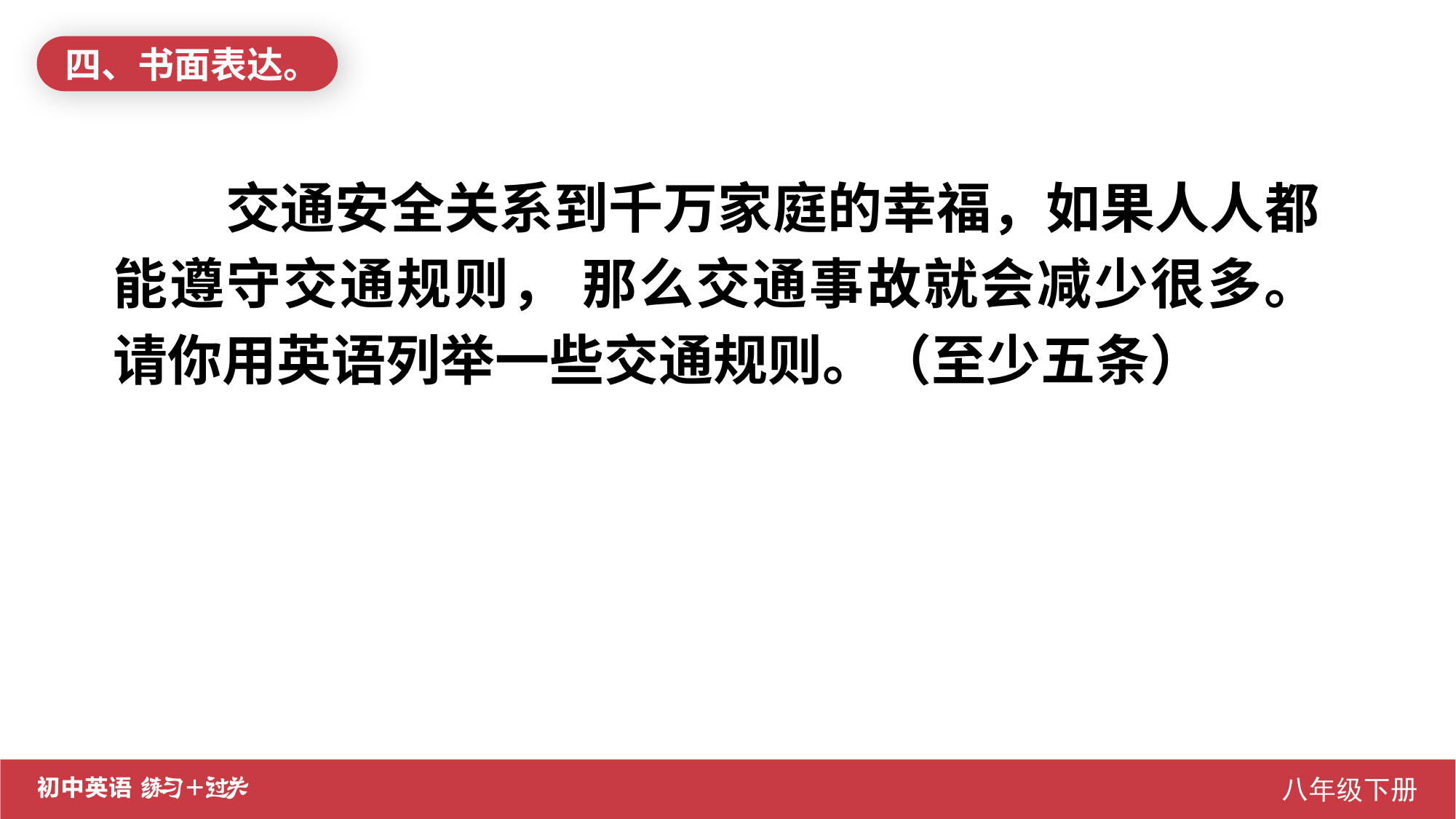

四、书面表达。
        交通安全关系到千万家庭的幸福，如果人人都能遵守交通规则， 那么交通事故就会减少很多。请你用英语列举一些交通规则。（至少五条）